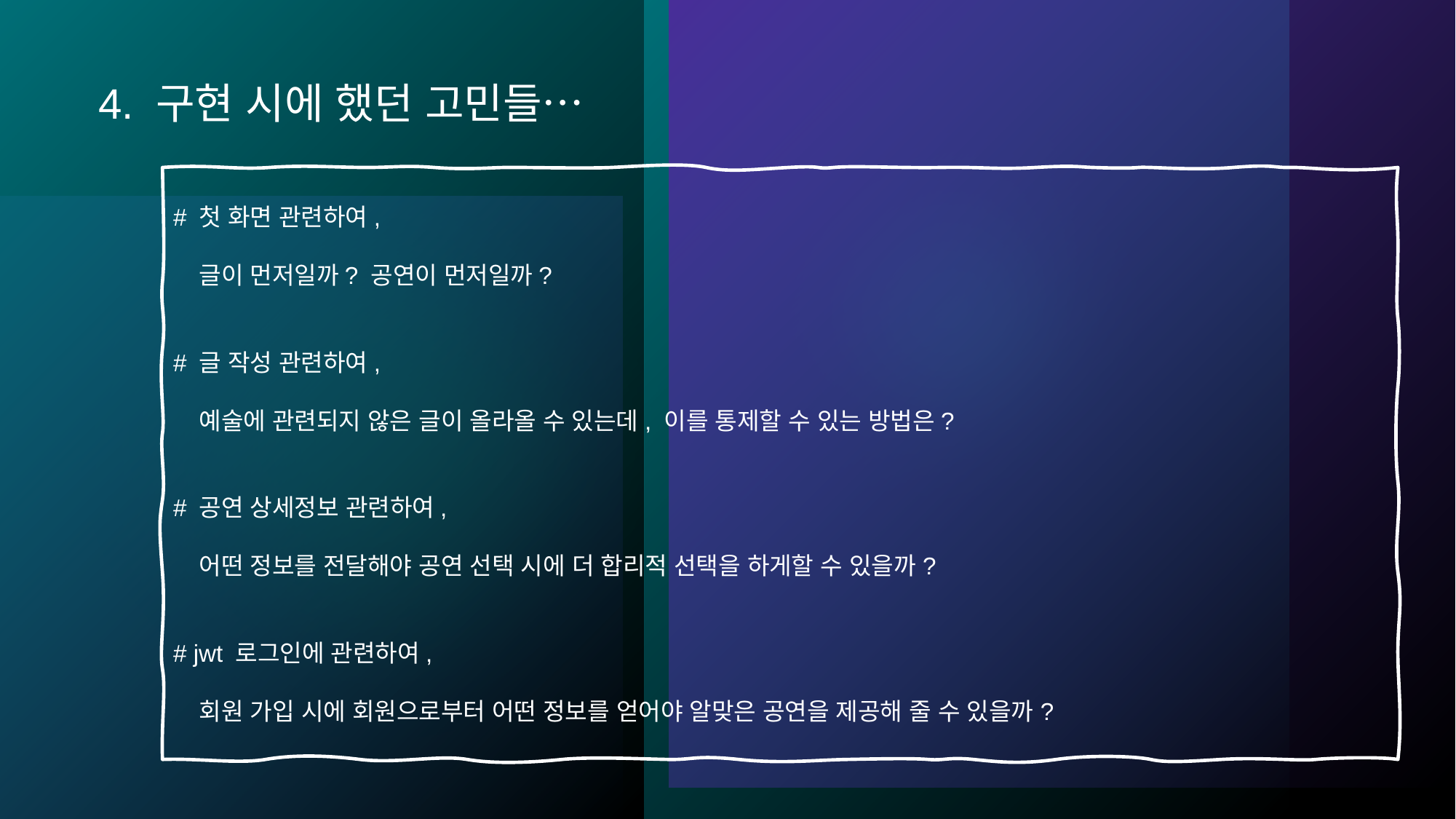

4. 구현 시에 했던 고민들…

# 첫 화면 관련하여,

   글이 먼저일까? 공연이 먼저일까?

# 글 작성 관련하여,

   예술에 관련되지 않은 글이 올라올 수 있는데, 이를 통제할 수 있는 방법은?

# 공연 상세정보 관련하여,

   어떤 정보를 전달해야 공연 선택 시에 더 합리적 선택을 하게할 수 있을까?

# jwt 로그인에 관련하여,

   회원 가입 시에 회원으로부터 어떤 정보를 얻어야 알맞은 공연을 제공해 줄 수 있을까?